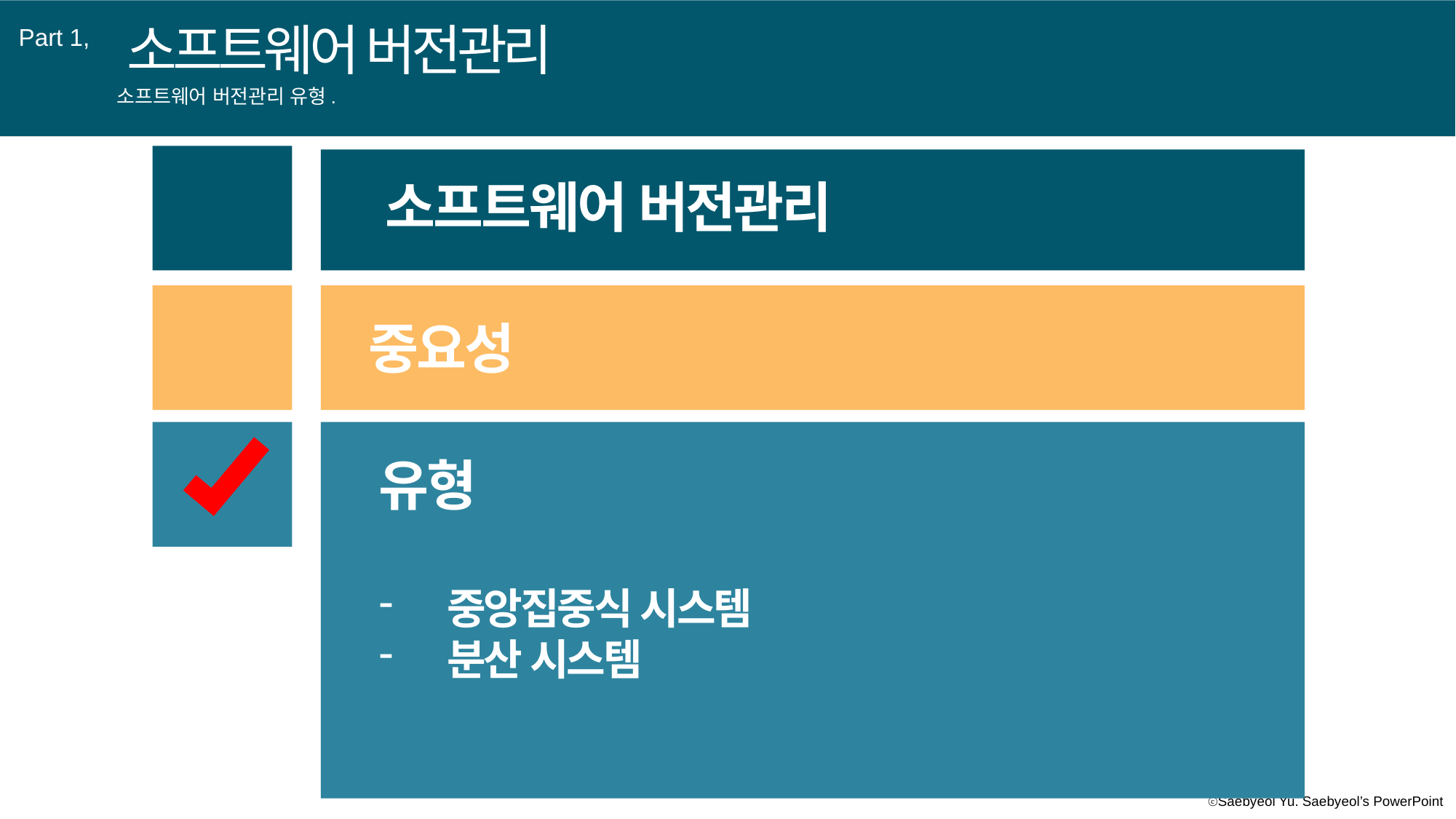

소프트웨어 버전관리
Part 1,
소프트웨어 버전관리 유형.

소프트웨어 버전관리

중요성

유형

중앙집중식 시스템
분산 시스템